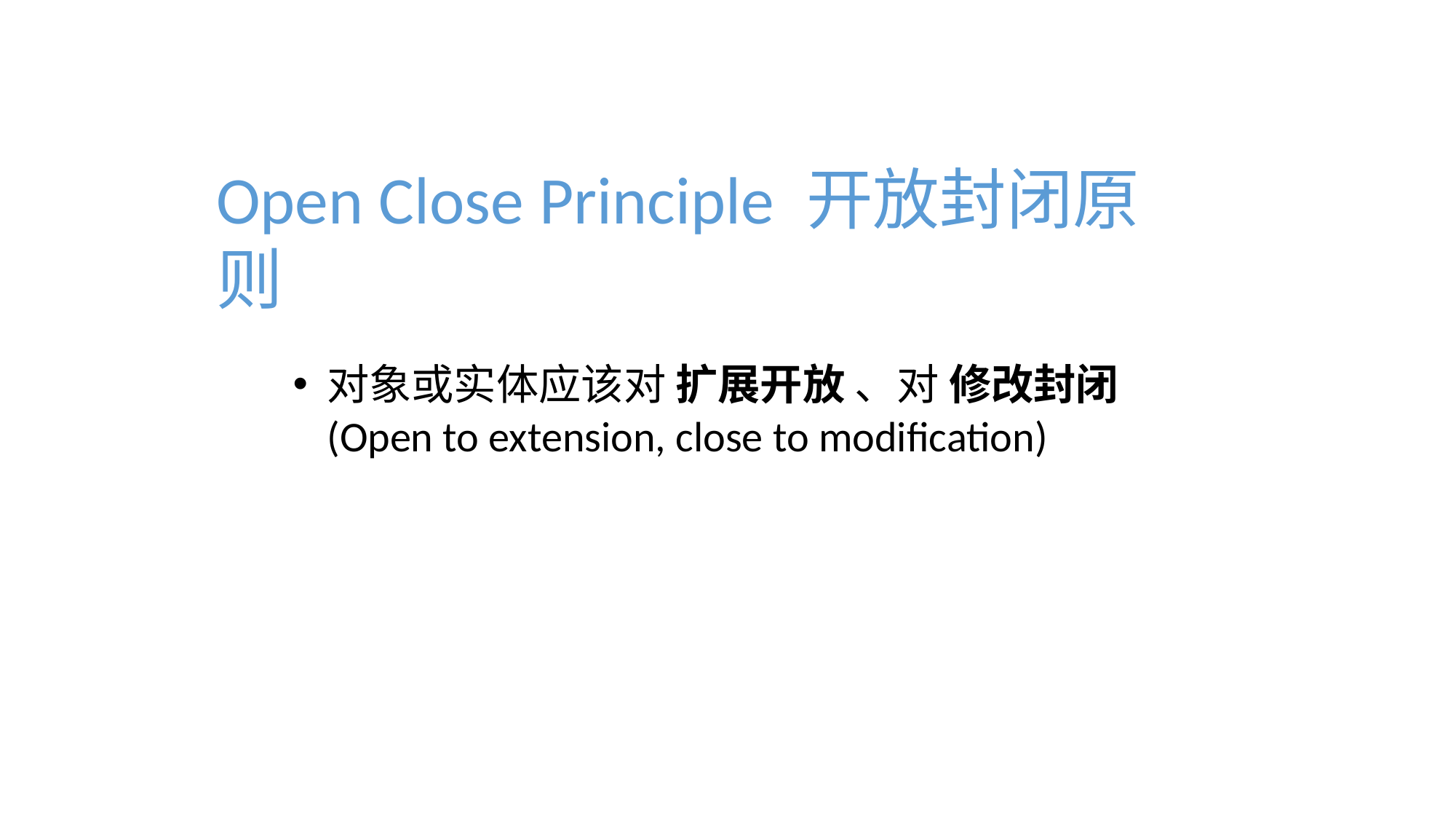

Open Close Principle 开放封闭原则
对象或实体应该对 扩展开放 、对 修改封闭
(Open to extension, close to modification)